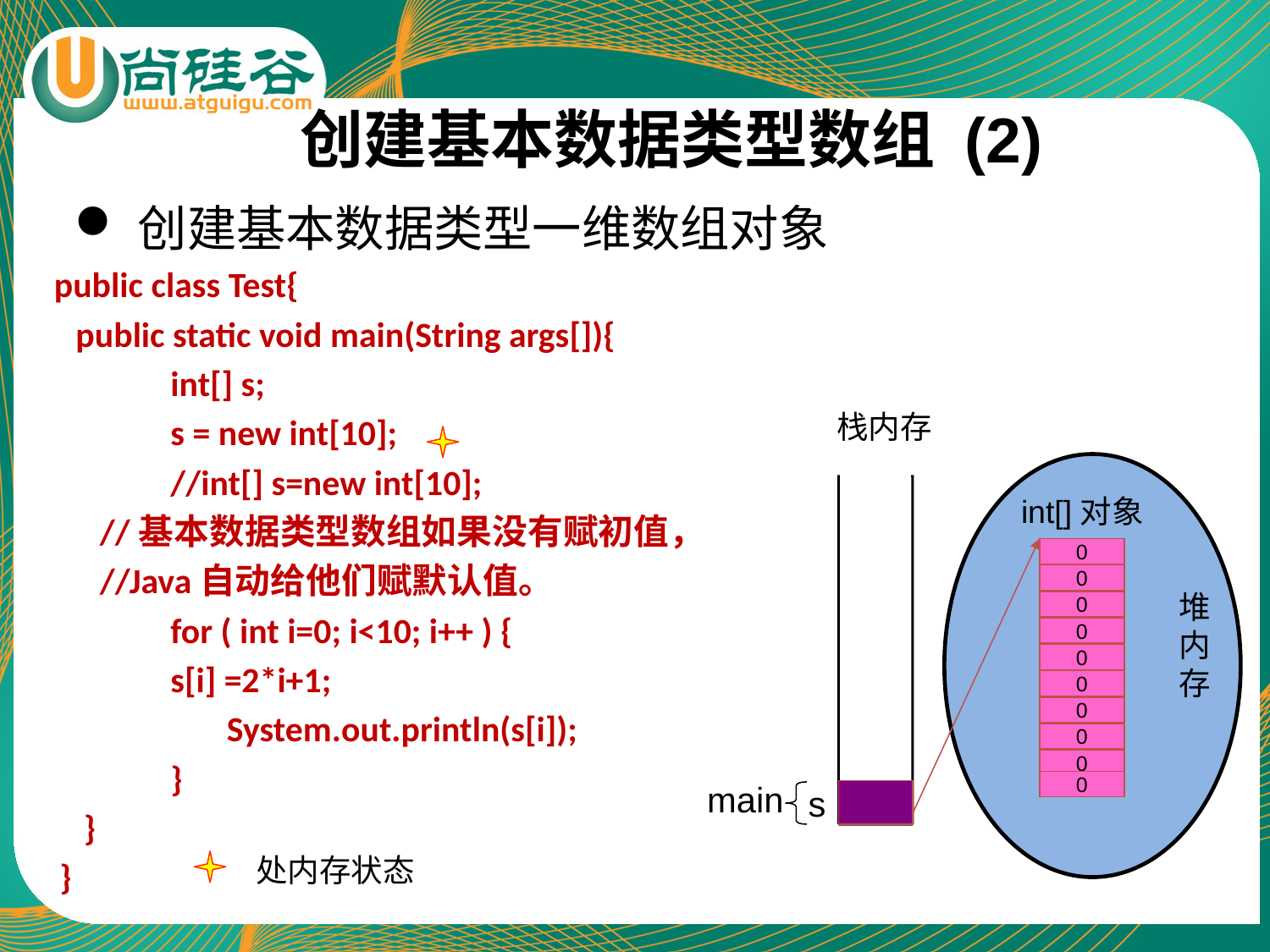

# 创建基本数据类型数组 (2)
创建基本数据类型一维数组对象
   public class Test{
      public static void main(String args[]){
      	  int[] s;
      	  s = new int[10];
	  //int[] s=new int[10];
         //基本数据类型数组如果没有赋初值，
         //Java自动给他们赋默认值。
      	  for ( int i=0; i<10; i++ ) {
            	  s[i] =2*i+1;
	         System.out.println(s[i]);
      	  }
       }
    }
栈内存

int[]对象

0
0
堆内存
0
0
0
0
0
0
0
main
0

s

处内存状态